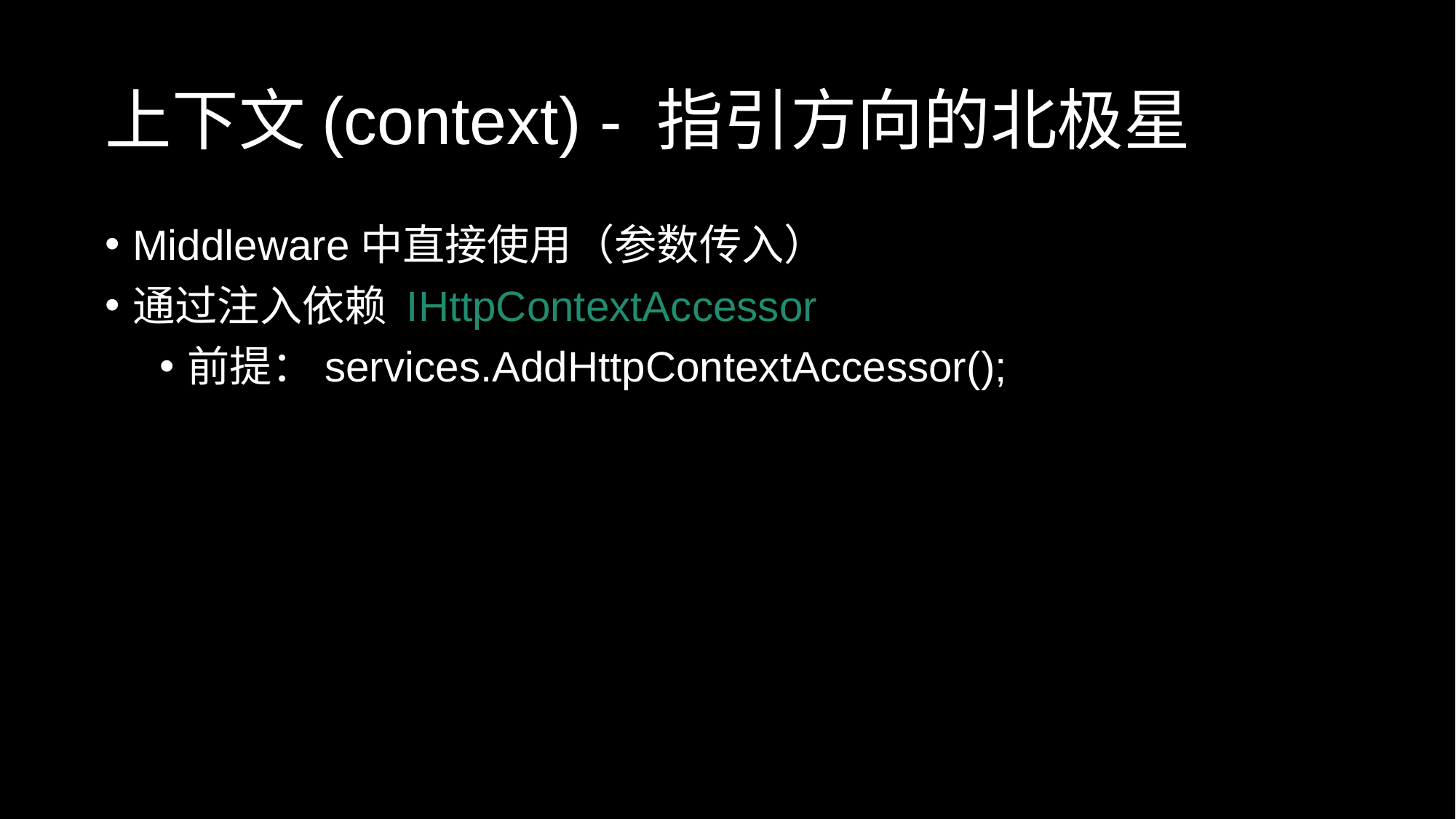

# 上下文(context) - 指引方向的北极星
Middleware中直接使用（参数传入）
通过注入依赖 IHttpContextAccessor
前提：services.AddHttpContextAccessor();